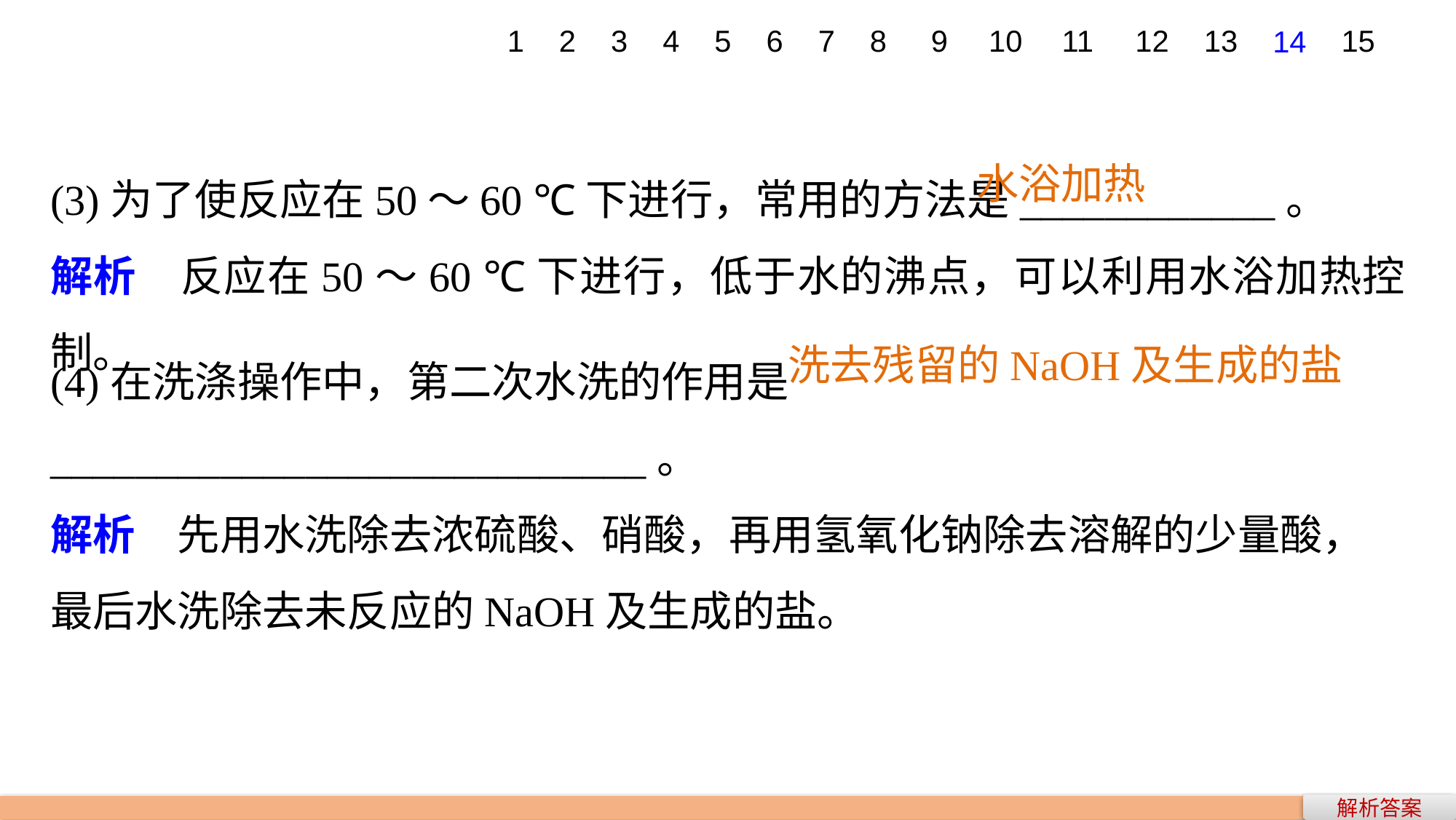

1
2
3
4
5
6
7
8
9
10
12
13
15
11
14
(3)为了使反应在50～60 ℃下进行，常用的方法是____________。
解析　反应在50～60 ℃下进行，低于水的沸点，可以利用水浴加热控制。
水浴加热
(4)在洗涤操作中，第二次水洗的作用是____________________________。
解析　先用水洗除去浓硫酸、硝酸，再用氢氧化钠除去溶解的少量酸，最后水洗除去未反应的NaOH及生成的盐。
洗去残留的NaOH及生成的盐
解析答案